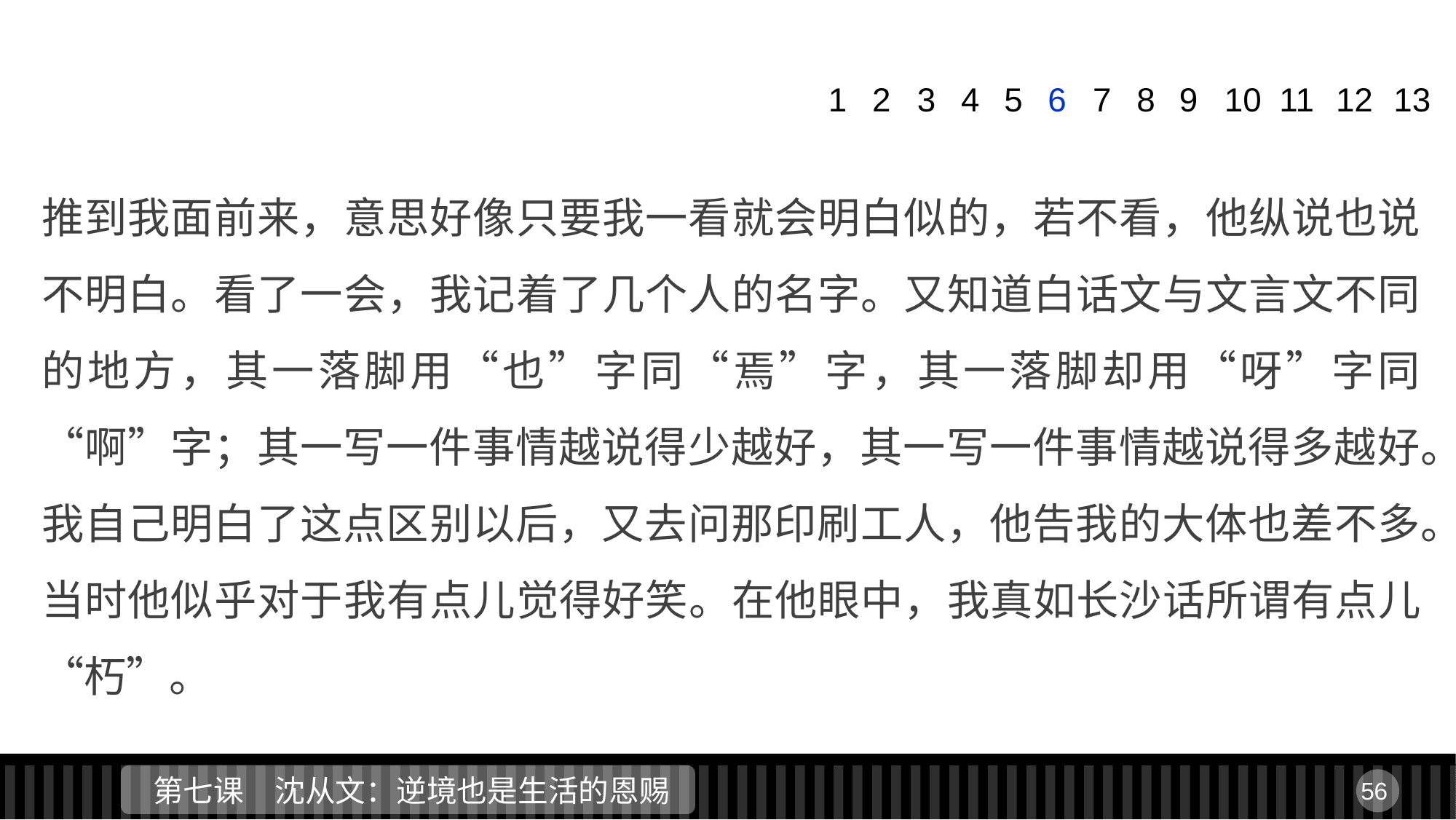

1
2
3
4
5
6
7
8
9
11
12
13
10
推到我面前来，意思好像只要我一看就会明白似的，若不看，他纵说也说不明白。看了一会，我记着了几个人的名字。又知道白话文与文言文不同的地方，其一落脚用“也”字同“焉”字，其一落脚却用“呀”字同“啊”字；其一写一件事情越说得少越好，其一写一件事情越说得多越好。我自己明白了这点区别以后，又去问那印刷工人，他告我的大体也差不多。当时他似乎对于我有点儿觉得好笑。在他眼中，我真如长沙话所谓有点儿“朽”。